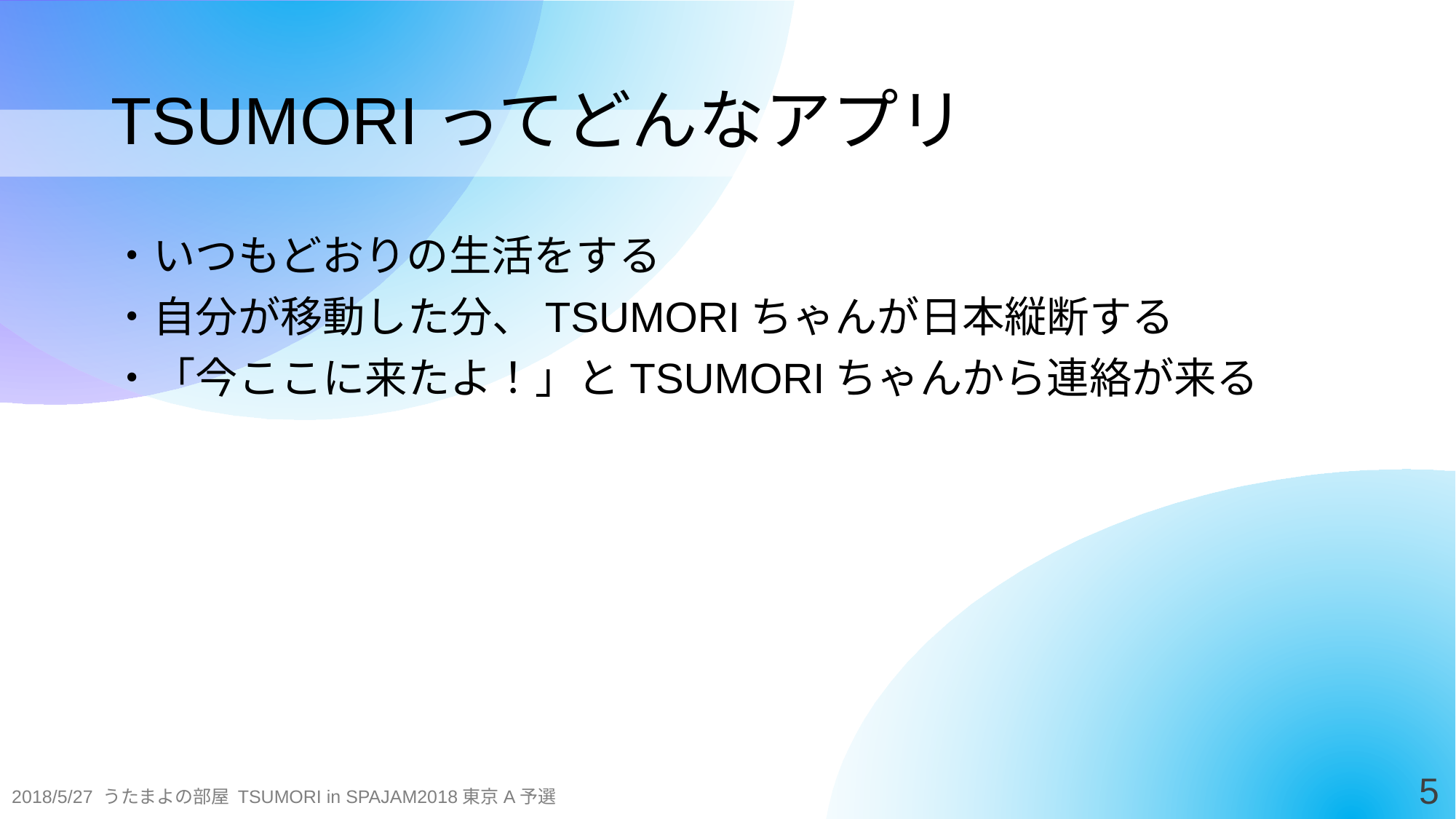

# TSUMORIってどんなアプリ

・いつもどおりの生活をする
・自分が移動した分、TSUMORIちゃんが日本縦断する
・「今ここに来たよ！」とTSUMORIちゃんから連絡が来る
5
2018/5/27 うたまよの部屋 TSUMORI in SPAJAM2018東京A予選
と思うじゃん！